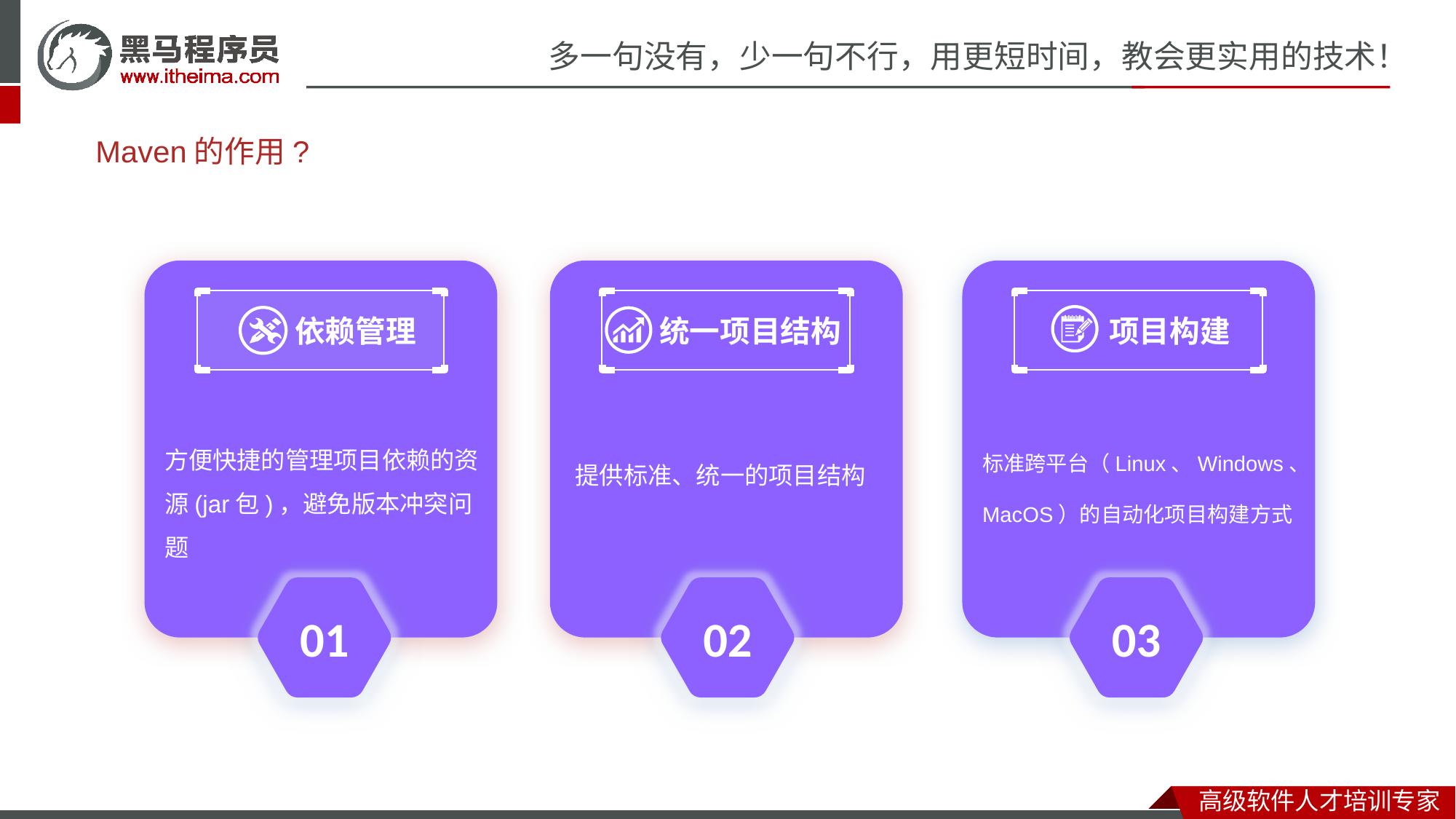

# Maven的作用?

         依赖管理

方便快捷的管理项目依赖的资源(jar包)，避免版本冲突问题
01

      统一项目结构

提供标准、统一的项目结构
02

        项目构建

标准跨平台（Linux、Windows、MacOS）的自动化项目构建方式
03